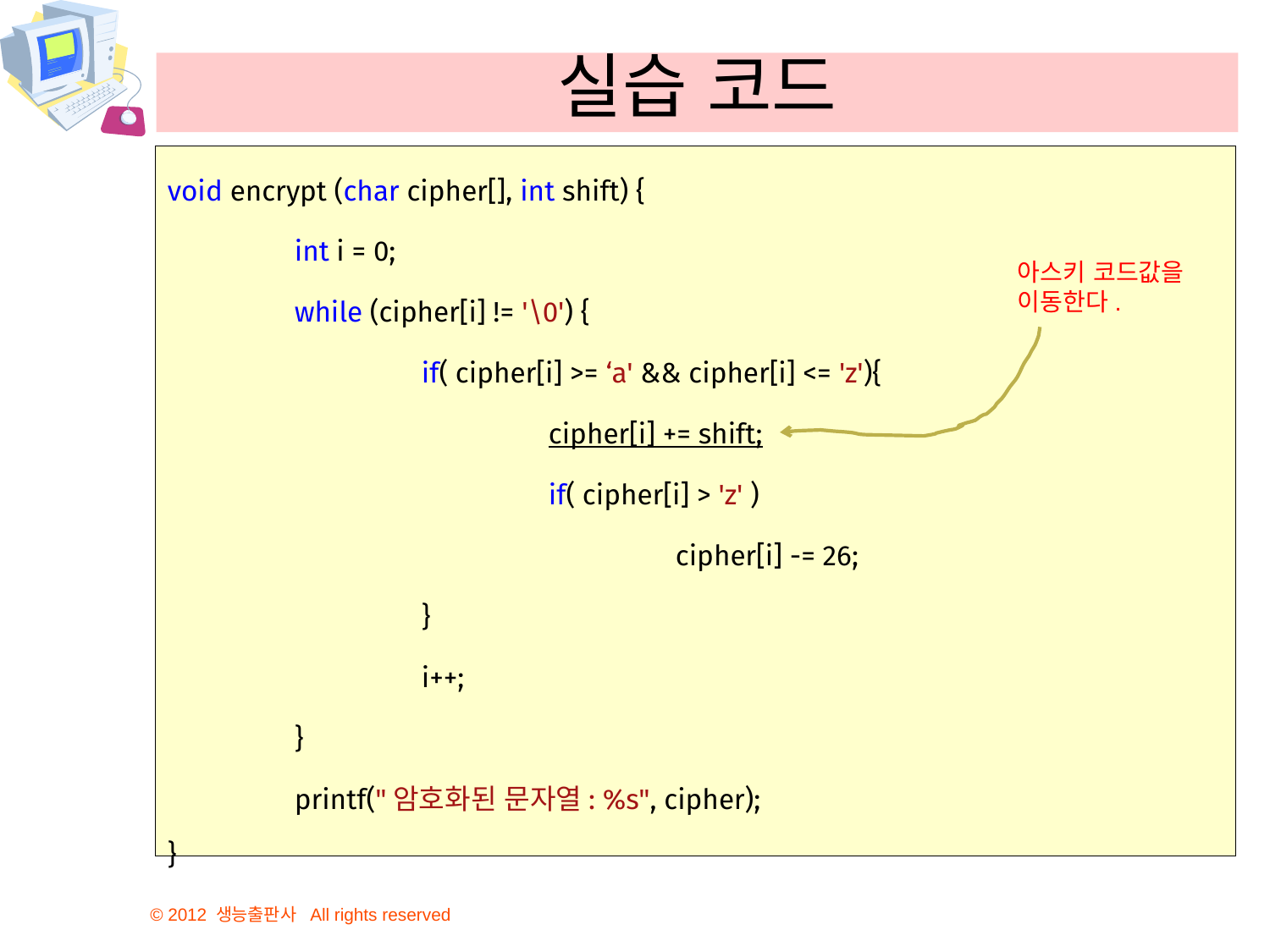

# 실습 코드
void encrypt (char cipher[], int shift) {
	int i = 0;
	while (cipher[i] != '\0') {
		if( cipher[i] >= ‘a' && cipher[i] <= 'z'){
			cipher[i] += shift;
			if( cipher[i] > 'z' )
				cipher[i] -= 26;
		}
		i++;
	}
	printf("암호화된 문자열: %s", cipher);
}
아스키 코드값을 이동한다.